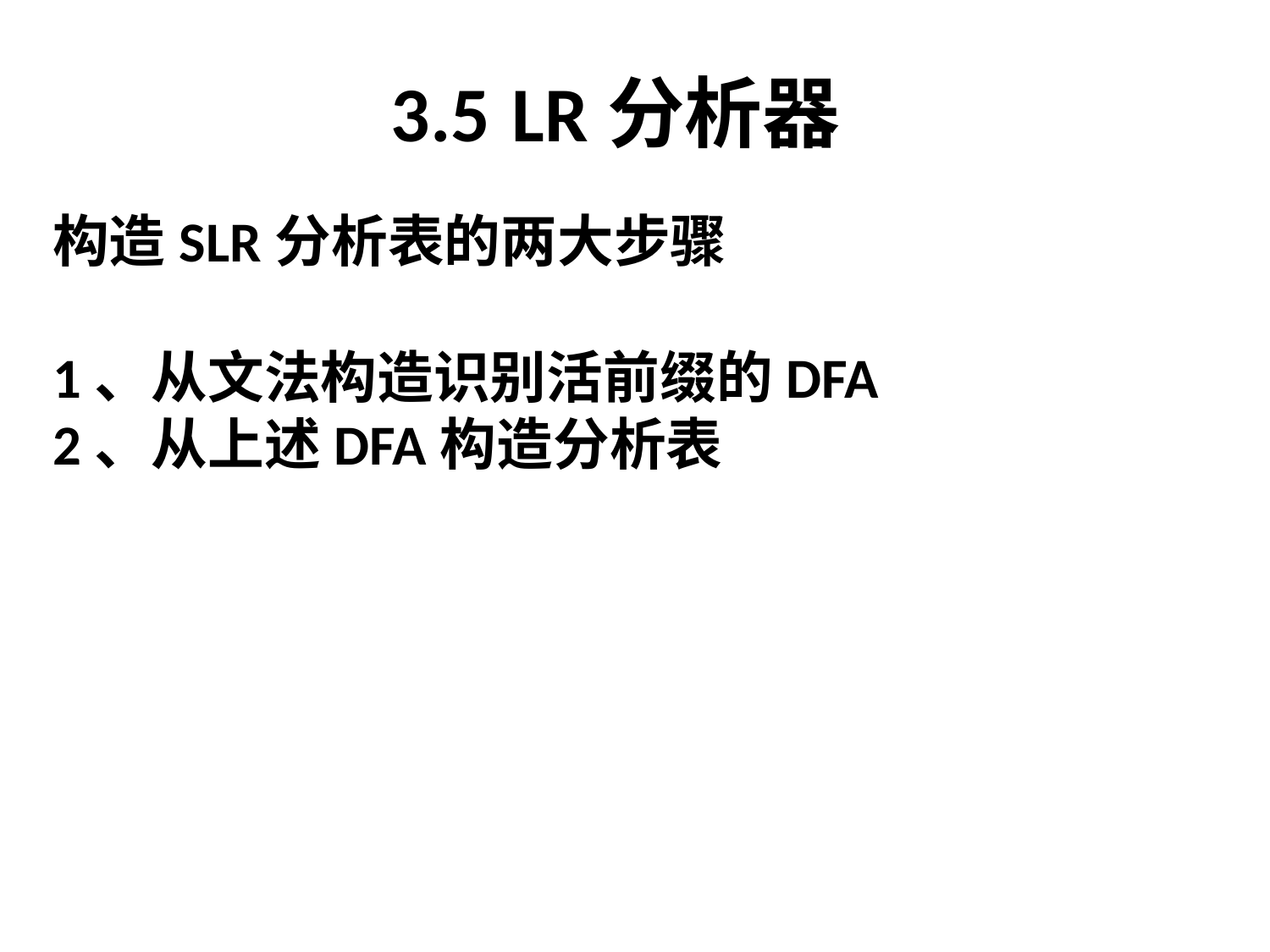

# 3.5 LR分析器
构造SLR分析表的两大步骤

1、从文法构造识别活前缀的DFA
2、从上述DFA构造分析表